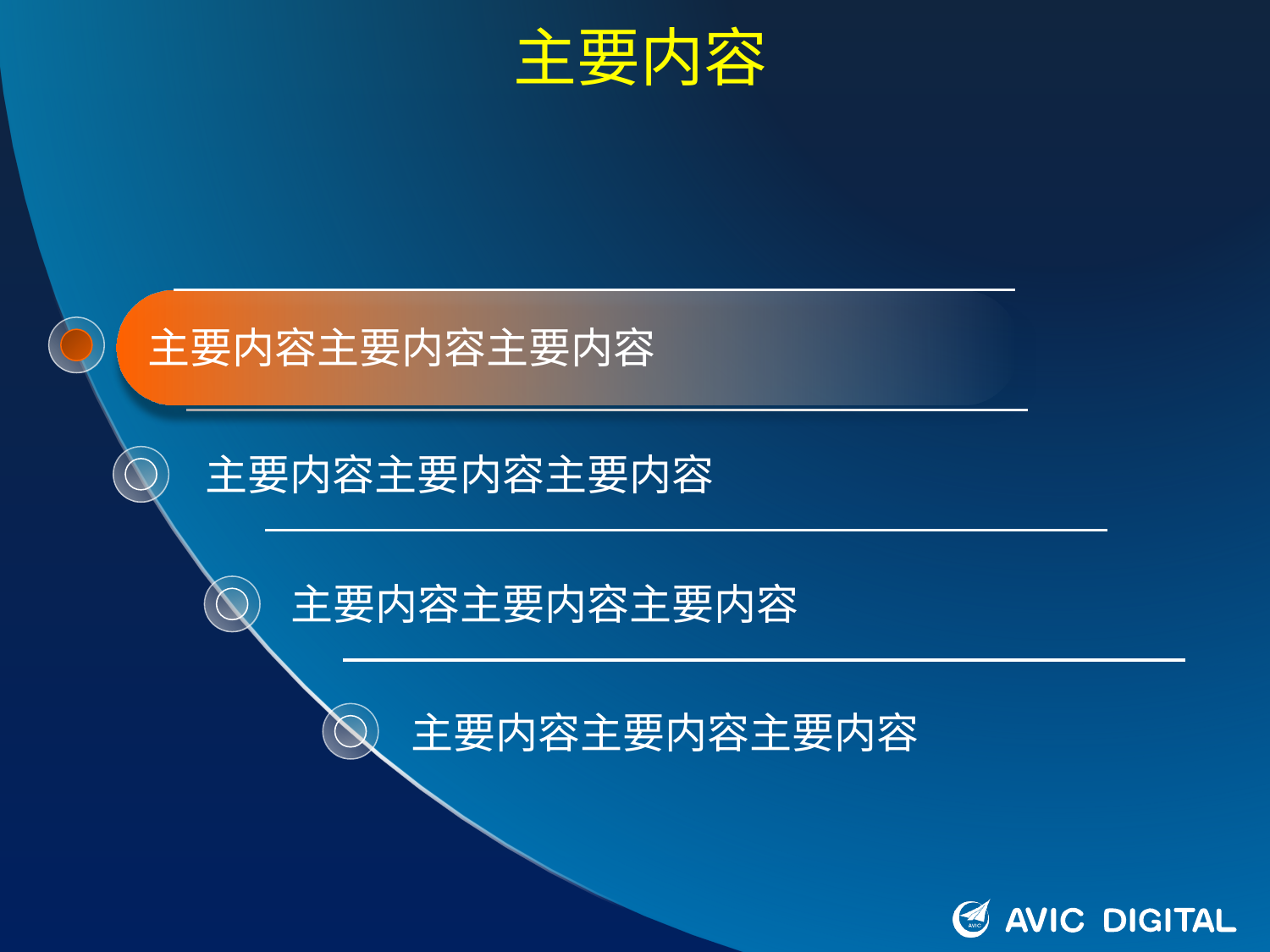

# 主要内容

主要内容主要内容主要内容

主要内容主要内容主要内容

主要内容主要内容主要内容

主要内容主要内容主要内容